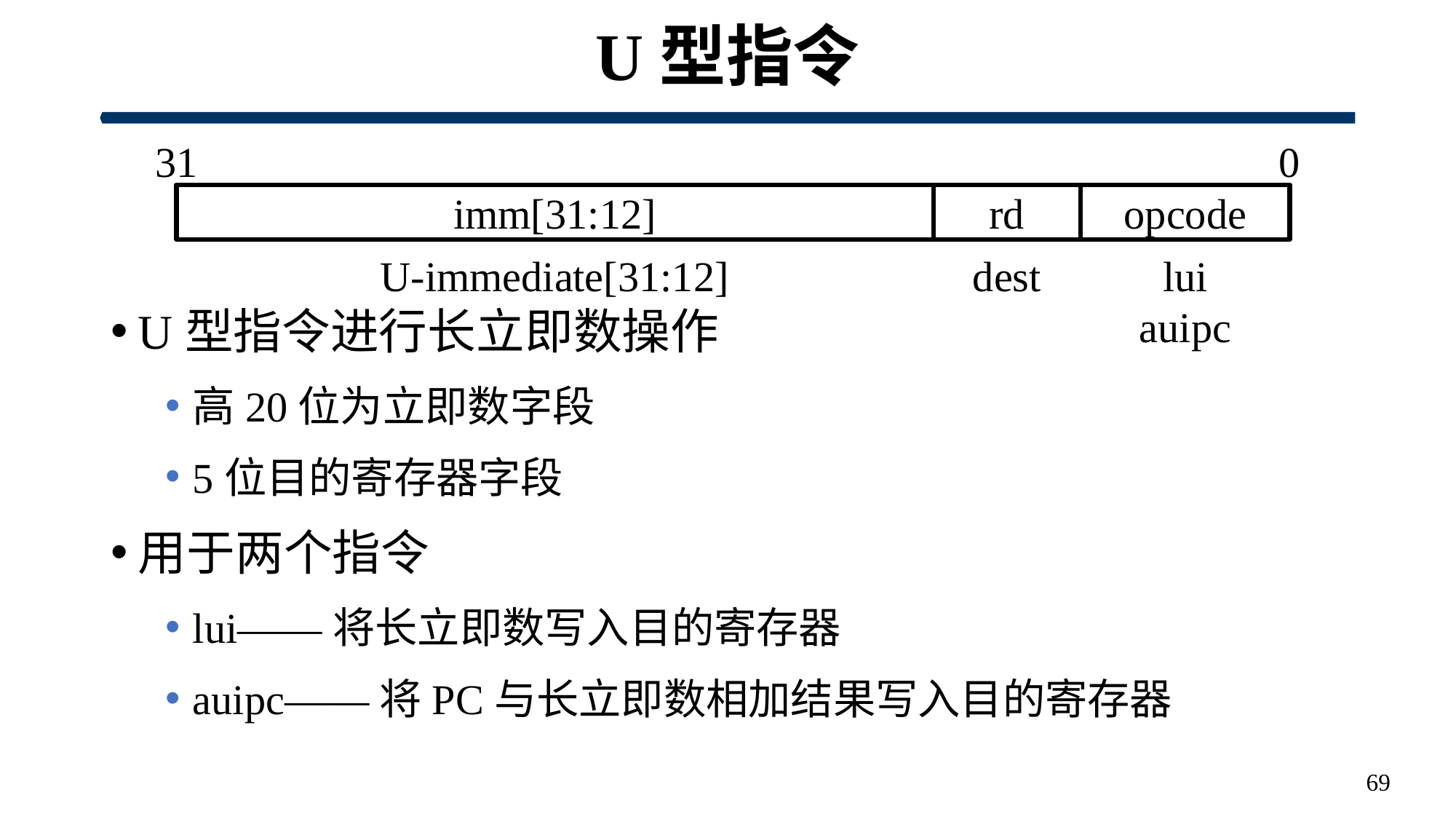

# U型指令
0
31
imm[31:12]
rd
opcode
U-immediate[31:12]
dest
lui
auipc

U型指令进行长立即数操作
高20位为立即数字段
5位目的寄存器字段
用于两个指令
lui——将长立即数写入目的寄存器
auipc——将PC与长立即数相加结果写入目的寄存器
69